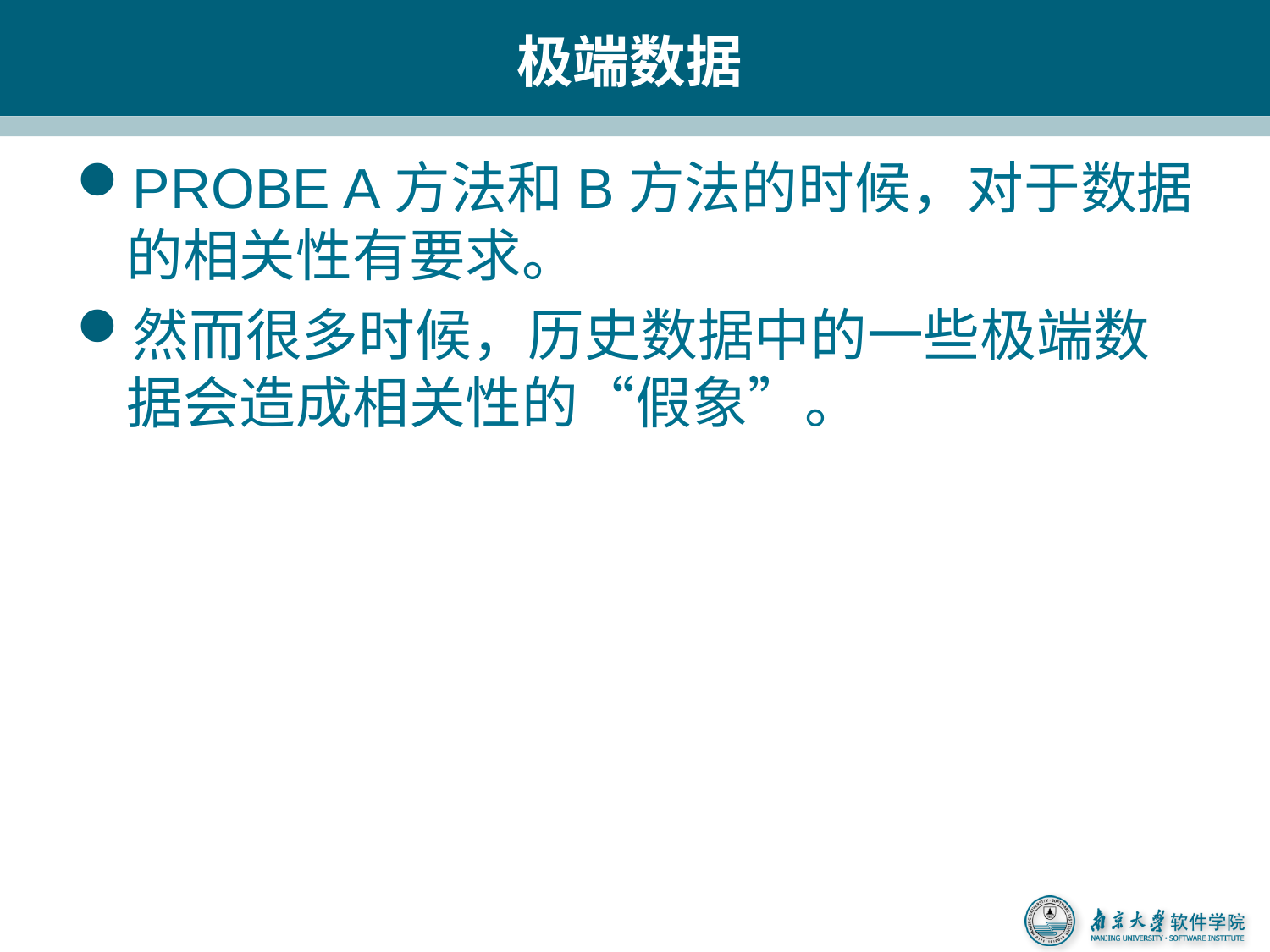

# 极端数据
PROBE A方法和B方法的时候，对于数据的相关性有要求。
然而很多时候，历史数据中的一些极端数据会造成相关性的“假象”。